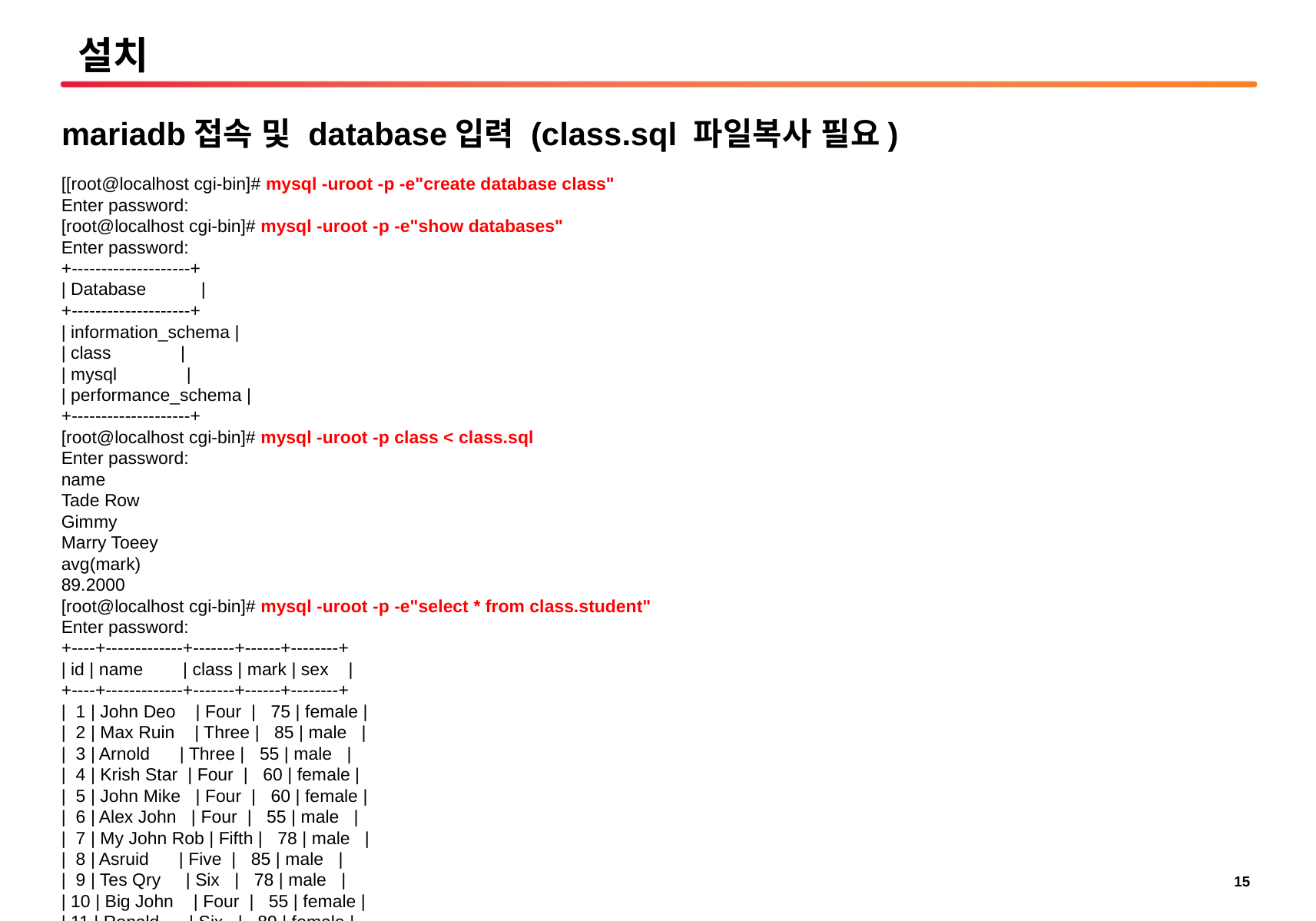

# 설치

mariadb접속 및 database입력 (class.sql 파일복사 필요)
[[root@localhost cgi-bin]# mysql -uroot -p -e"create database class"
Enter password:
[root@localhost cgi-bin]# mysql -uroot -p -e"show databases"
Enter password:
+--------------------+
| Database           |
+--------------------+
| information_schema |
| class              |
| mysql              |
| performance_schema |
+--------------------+
[root@localhost cgi-bin]# mysql -uroot -p class < class.sql
Enter password:
name
Tade Row
Gimmy
Marry Toeey
avg(mark)
89.2000
[root@localhost cgi-bin]# mysql -uroot -p -e"select * from class.student"
Enter password:
+----+-------------+-------+------+--------+
| id | name        | class | mark | sex    |
+----+-------------+-------+------+--------+
|  1 | John Deo    | Four  |   75 | female |
|  2 | Max Ruin    | Three |   85 | male   |
|  3 | Arnold      | Three |   55 | male   |
|  4 | Krish Star  | Four  |   60 | female |
|  5 | John Mike   | Four  |   60 | female |
|  6 | Alex John   | Four  |   55 | male   |
|  7 | My John Rob | Fifth |   78 | male   |
|  8 | Asruid      | Five  |   85 | male   |
|  9 | Tes Qry     | Six   |   78 | male   |
| 10 | Big John    | Four  |   55 | female |
| 11 | Ronald      | Six   |   89 | female |
| 12 | Recky       | Six   |   94 | female |
| 13 | Kty         | Seven |   88 | female |
| 14 | Bigy        | Seven |   88 | female |
| 15 | Tade Row    | Four  |   88 | male   |
| 16 | Gimmy       | Four  |   88 | male   |
| 17 | Tumyu       | Six   |   54 | male   |
| 18 | Honny       | Five  |   75 | male   |
| 19 | Tinny       | Nine  |   18 | male   |
| 20 | Jackly      | Nine  |   65 | female |
| 21 | Babby John  | Four  |   69 | female |
| 22 | Reggid      | Seven |   55 | female |
| 23 | Herod       | Eight |   79 | male   |
| 24 | Tiddy Now   | Seven |   78 | male   |
| 25 | Giff Tow    | Seven |   88 | male   |
| 26 | Crelea      | Seven |   79 | male   |
| 27 | Big Nose    | Three |   81 | female |
| 28 | Rojj Base   | Seven |   86 | female |
| 29 | Tess Played | Seven |   55 | male   |
| 30 | Reppy Red   | Six   |   79 | female |
| 31 | Marry Toeey | Four  |   88 | male   |
| 32 | Binn Rott   | Seven |   90 | female |
| 33 | Kenn Rein   | Six   |   96 | female |
| 34 | Gain Toe    | Seven |   69 | male   |
| 35 | Rows Noump  | Six   |   88 | female |
+----+-------------+-------+------+--------+